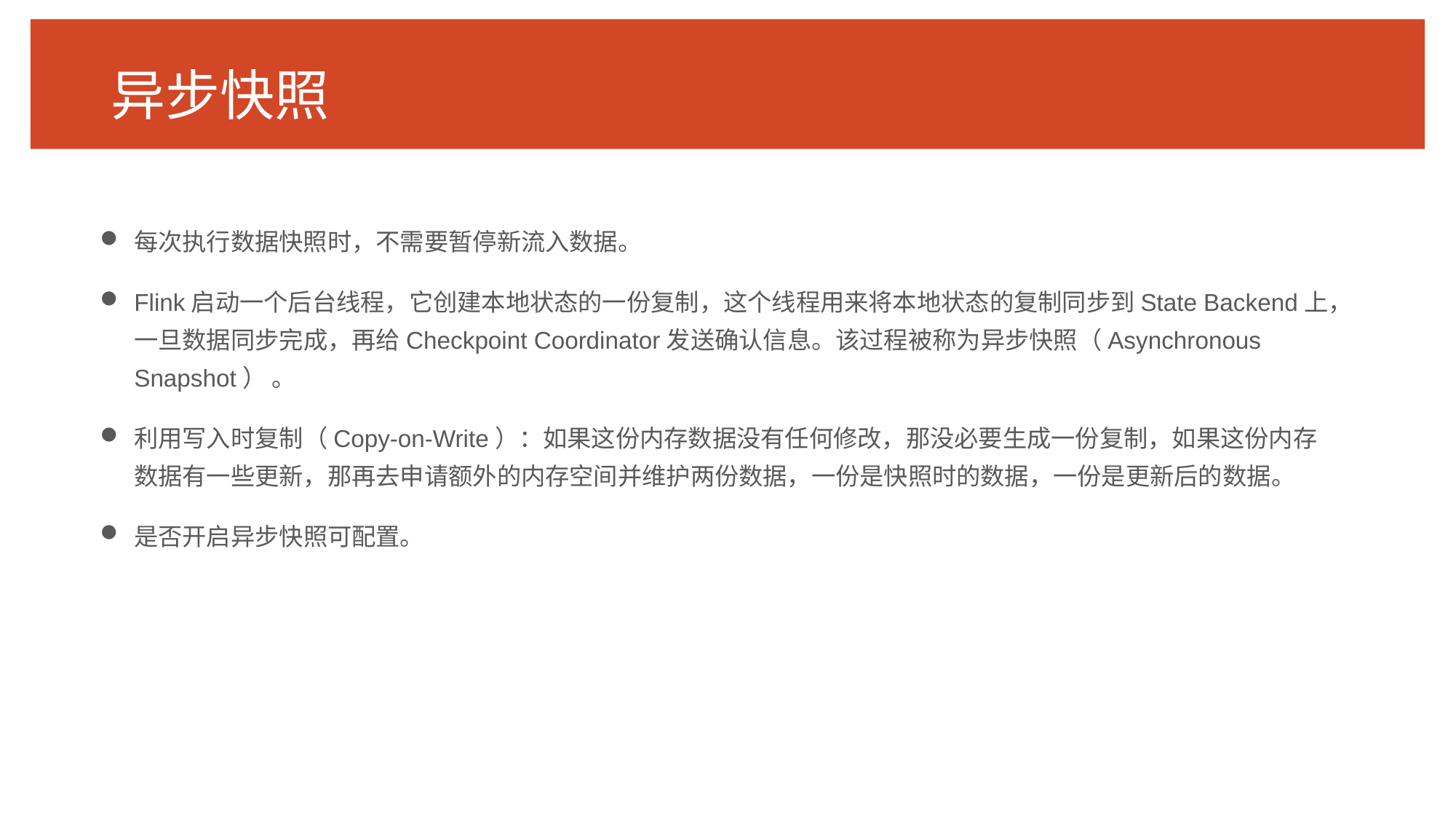

# 异步快照
每次执行数据快照时，不需要暂停新流入数据。
Flink启动一个后台线程，它创建本地状态的一份复制，这个线程用来将本地状态的复制同步到State Backend上，一旦数据同步完成，再给Checkpoint Coordinator发送确认信息。该过程被称为异步快照（Asynchronous Snapshot） 。
利用写入时复制（Copy-on-Write）：如果这份内存数据没有任何修改，那没必要生成一份复制，如果这份内存数据有一些更新，那再去申请额外的内存空间并维护两份数据，一份是快照时的数据，一份是更新后的数据。
是否开启异步快照可配置。